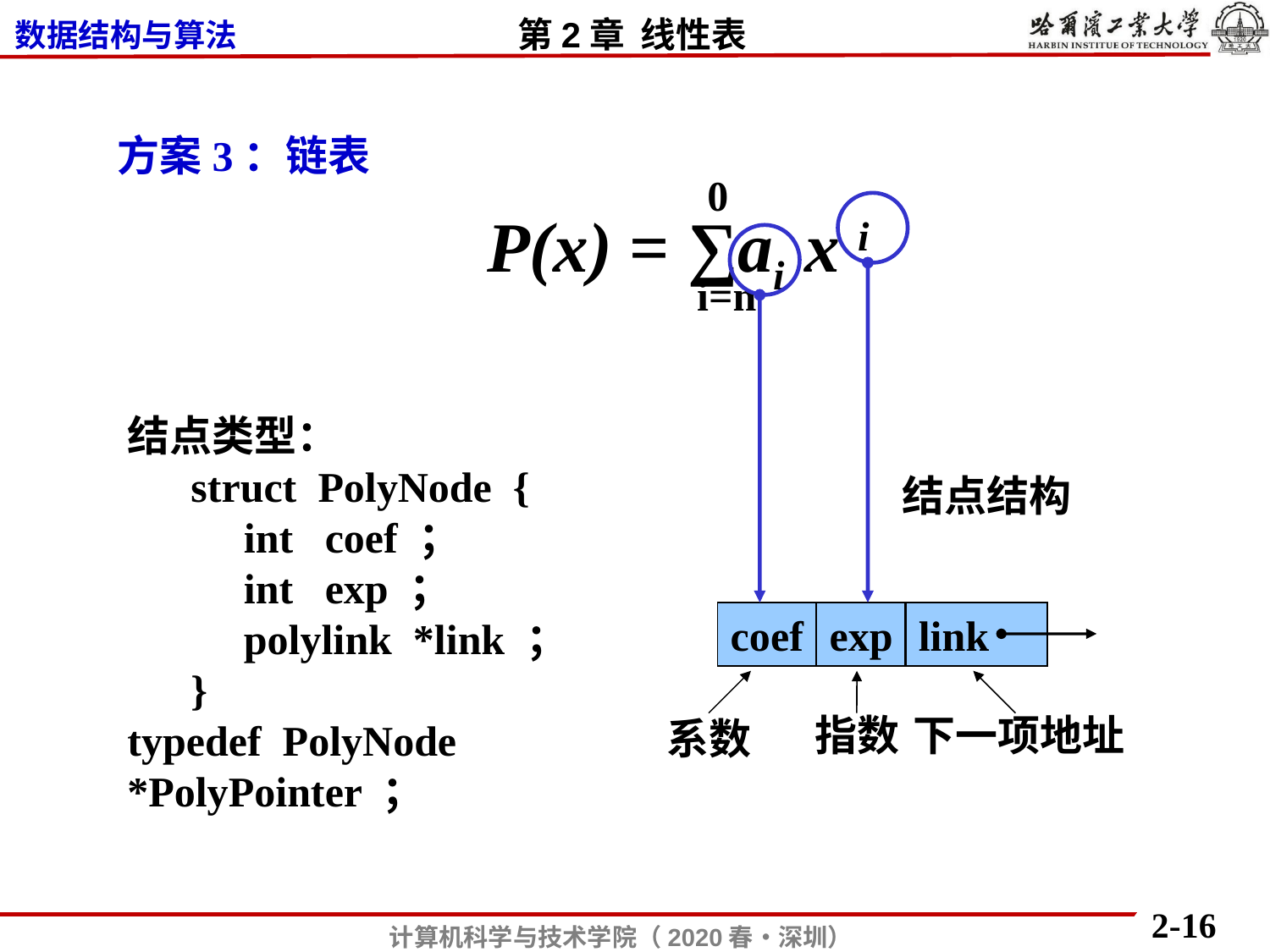

方案3：链表
0
P(x) = ∑ai  x i
i=n

结点类型：
      struct  PolyNode  {
           int   coef ；
           int   exp ；
           polylink  *link ；
      }
typedef  PolyNode *PolyPointer ；
结点结构
coef
exp
link

指数
下一项地址
系数